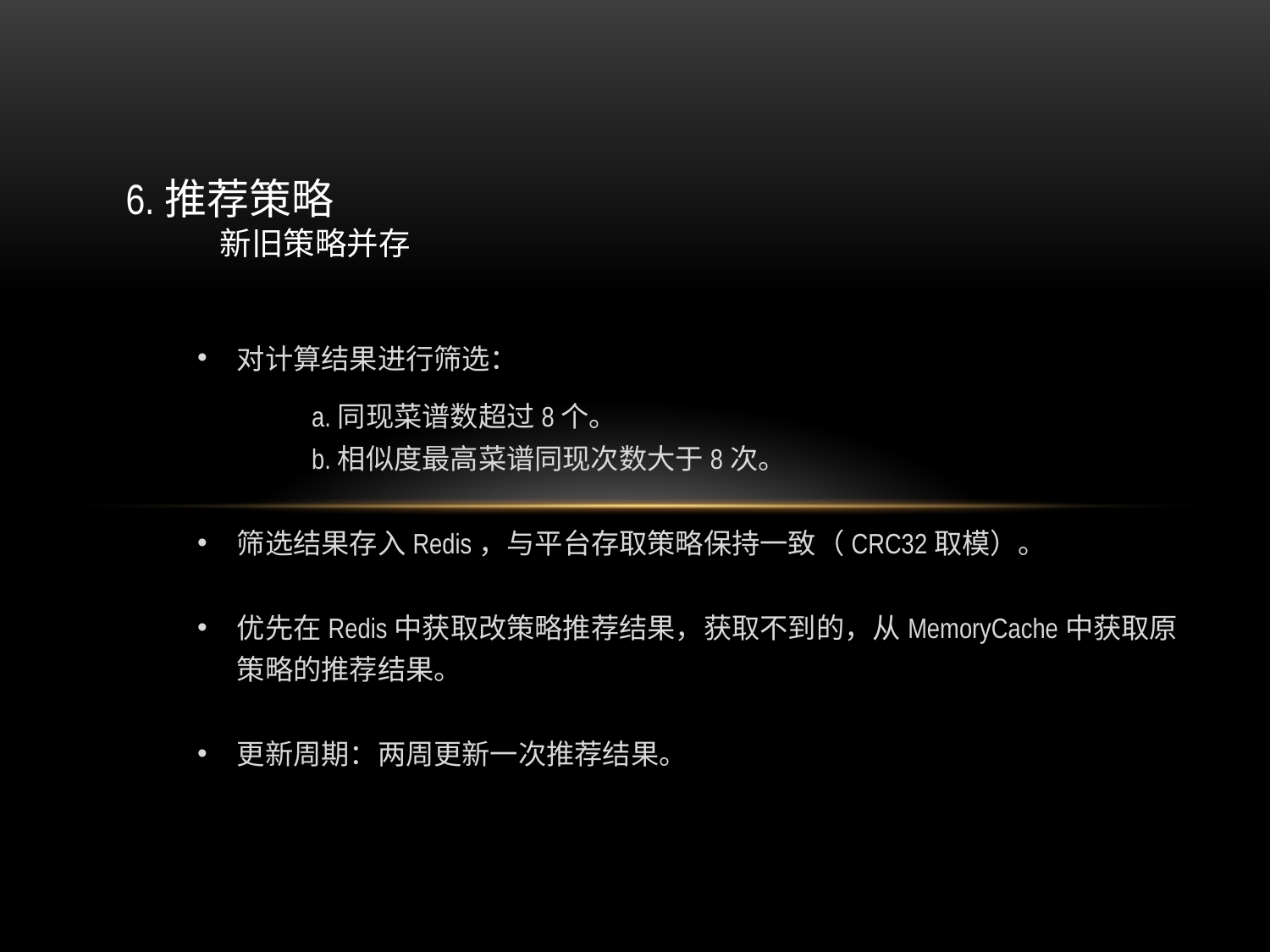

6.推荐策略
            新旧策略并存
对计算结果进行筛选：

                  a.同现菜谱数超过8个。
                  b.相似度最高菜谱同现次数大于8次。

筛选结果存入Redis，与平台存取策略保持一致（CRC32取模）。

优先在Redis中获取改策略推荐结果，获取不到的，从MemoryCache中获取原策略的推荐结果。

更新周期：两周更新一次推荐结果。